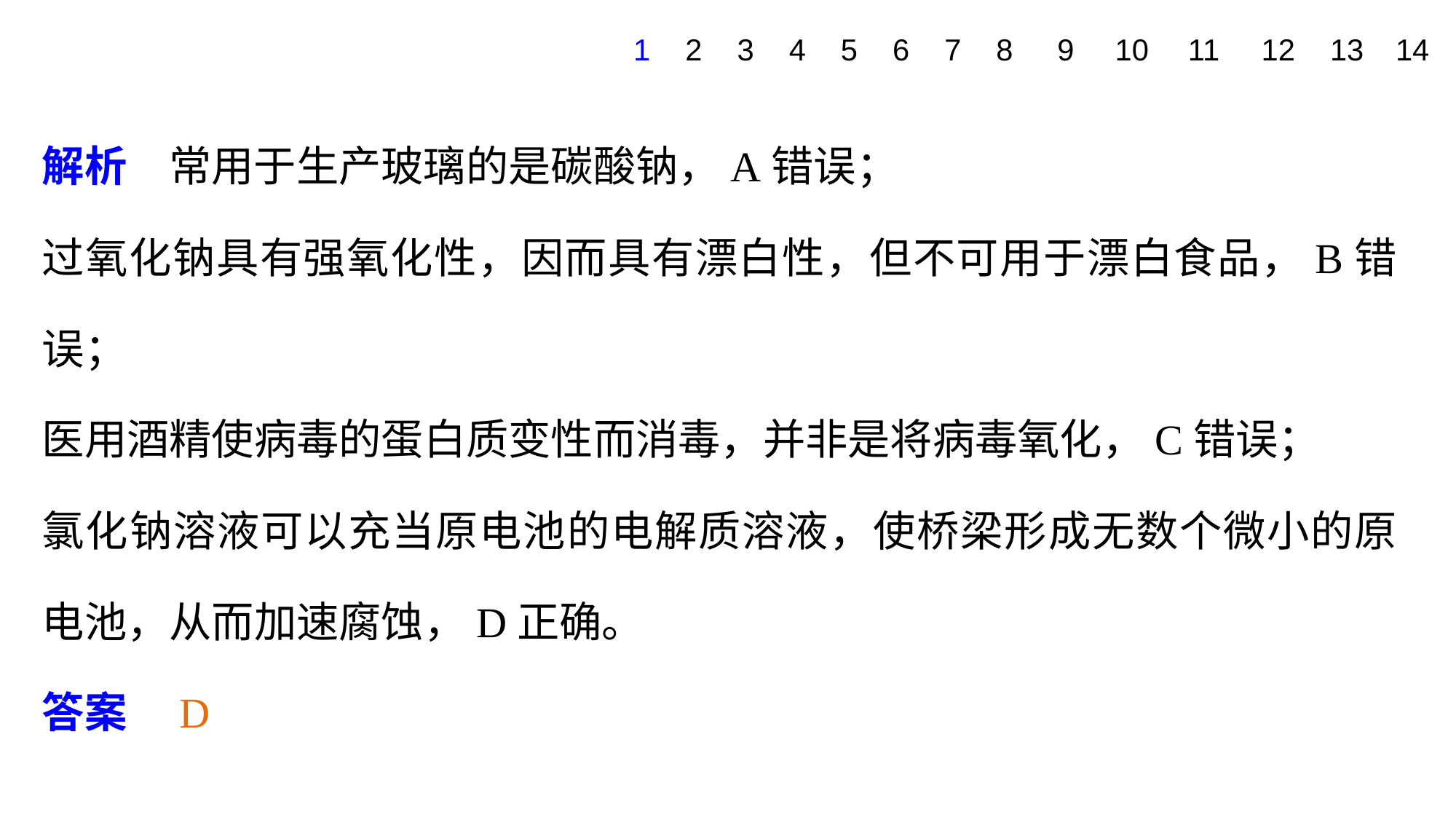

1
2
3
4
5
6
7
8
9
10
11
12
13
14
解析　常用于生产玻璃的是碳酸钠，A错误；
过氧化钠具有强氧化性，因而具有漂白性，但不可用于漂白食品，B错误；
医用酒精使病毒的蛋白质变性而消毒，并非是将病毒氧化，C错误；
氯化钠溶液可以充当原电池的电解质溶液，使桥梁形成无数个微小的原电池，从而加速腐蚀，D正确。
答案　D